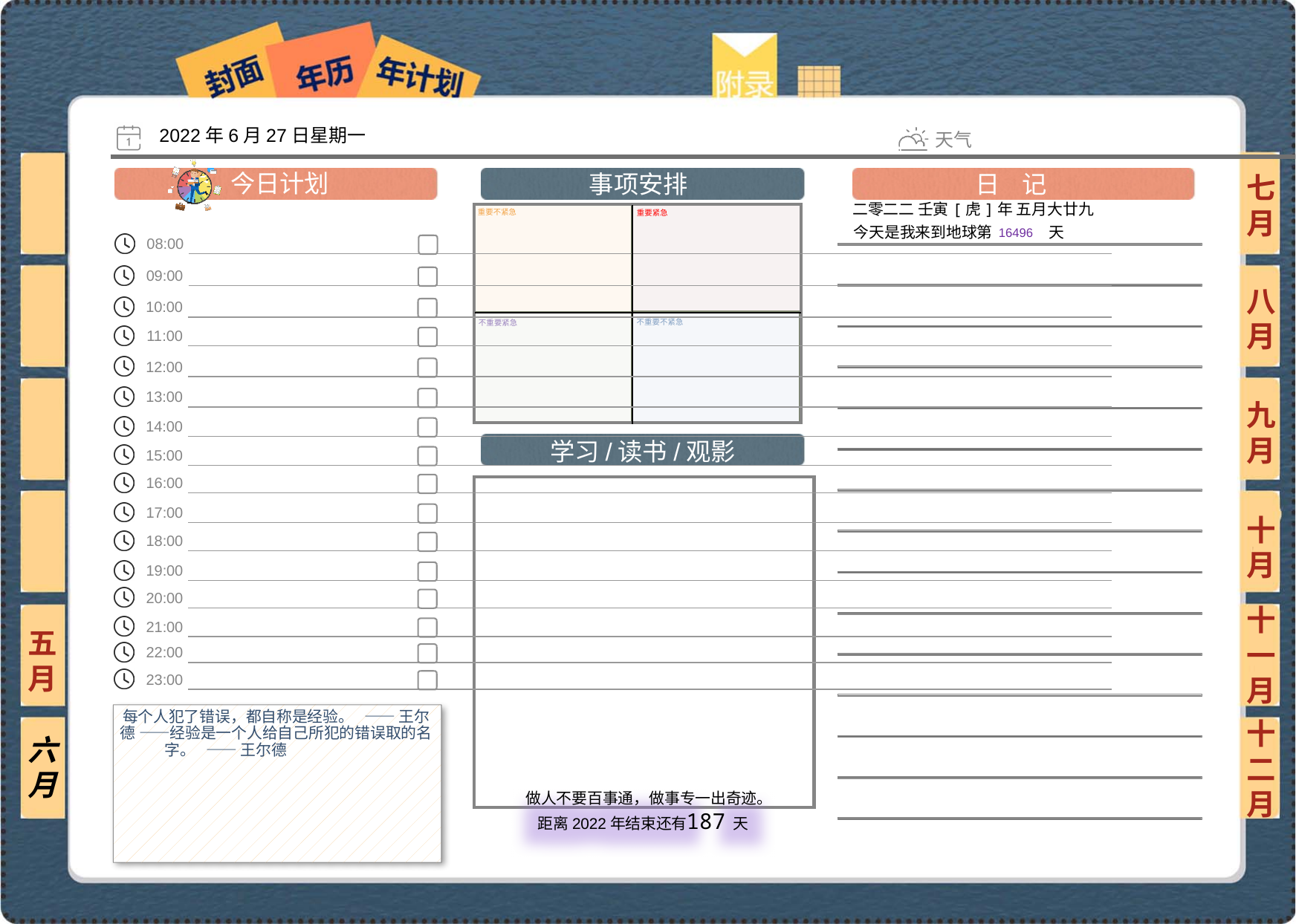

2022年6月27日星期一
七月
二零二二 壬寅[虎]年 五月大廿九
16496
八月
九月
十月
十一月
五月
每个人犯了错误，都自称是经验。   —— 王尔德 ——经验是一个人给自己所犯的错误取的名字。   —— 王尔德

六月
十二月
187
 做人不要百事通，做事专一出奇迹。